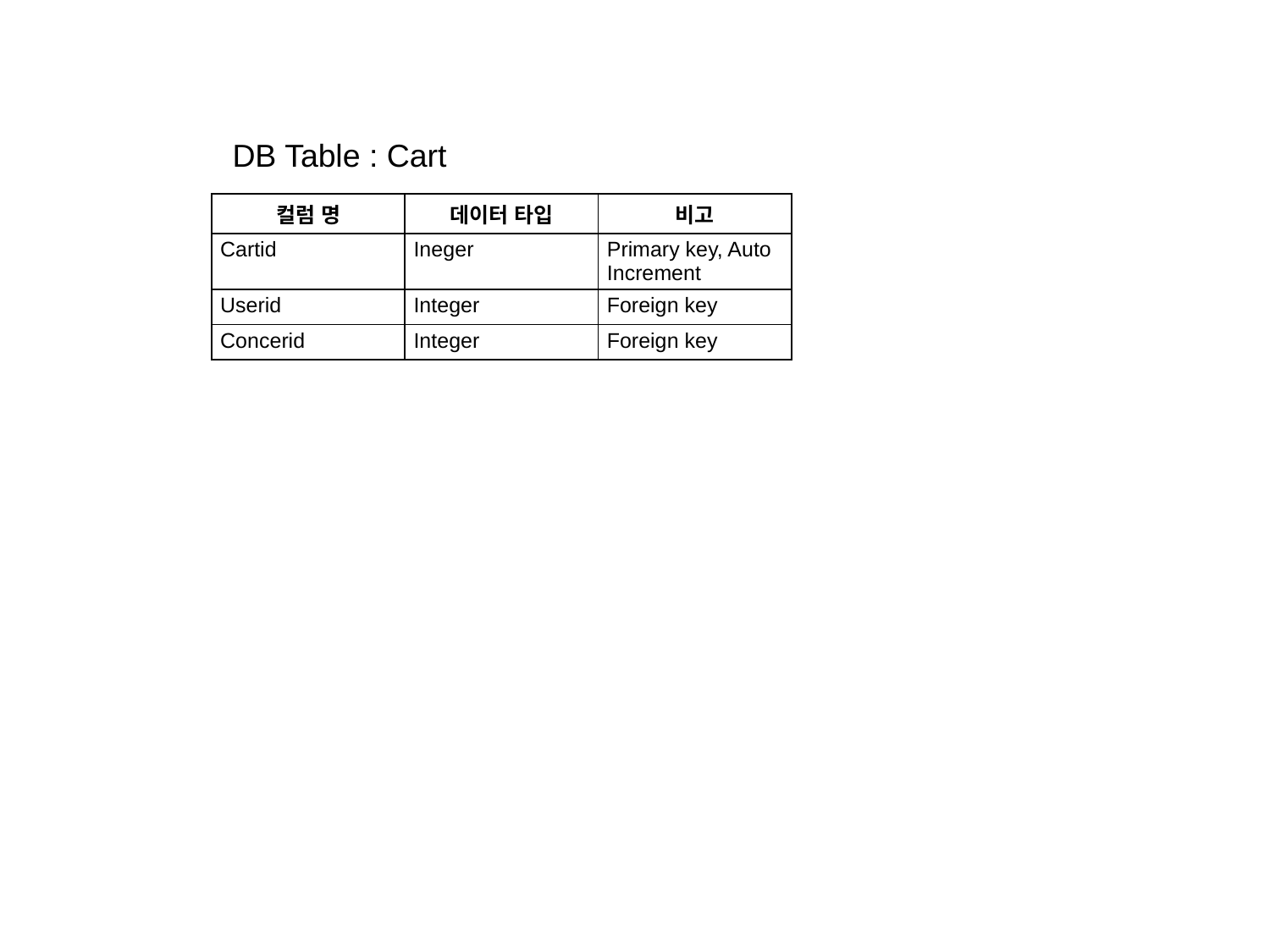

DB Table : Cart
| 컬럼 명 | 데이터 타입 | 비고 |
| --- | --- | --- |
| Cartid | Ineger | Primary key, Auto Increment |
| Userid | Integer | Foreign key |
| Concerid | Integer | Foreign key |